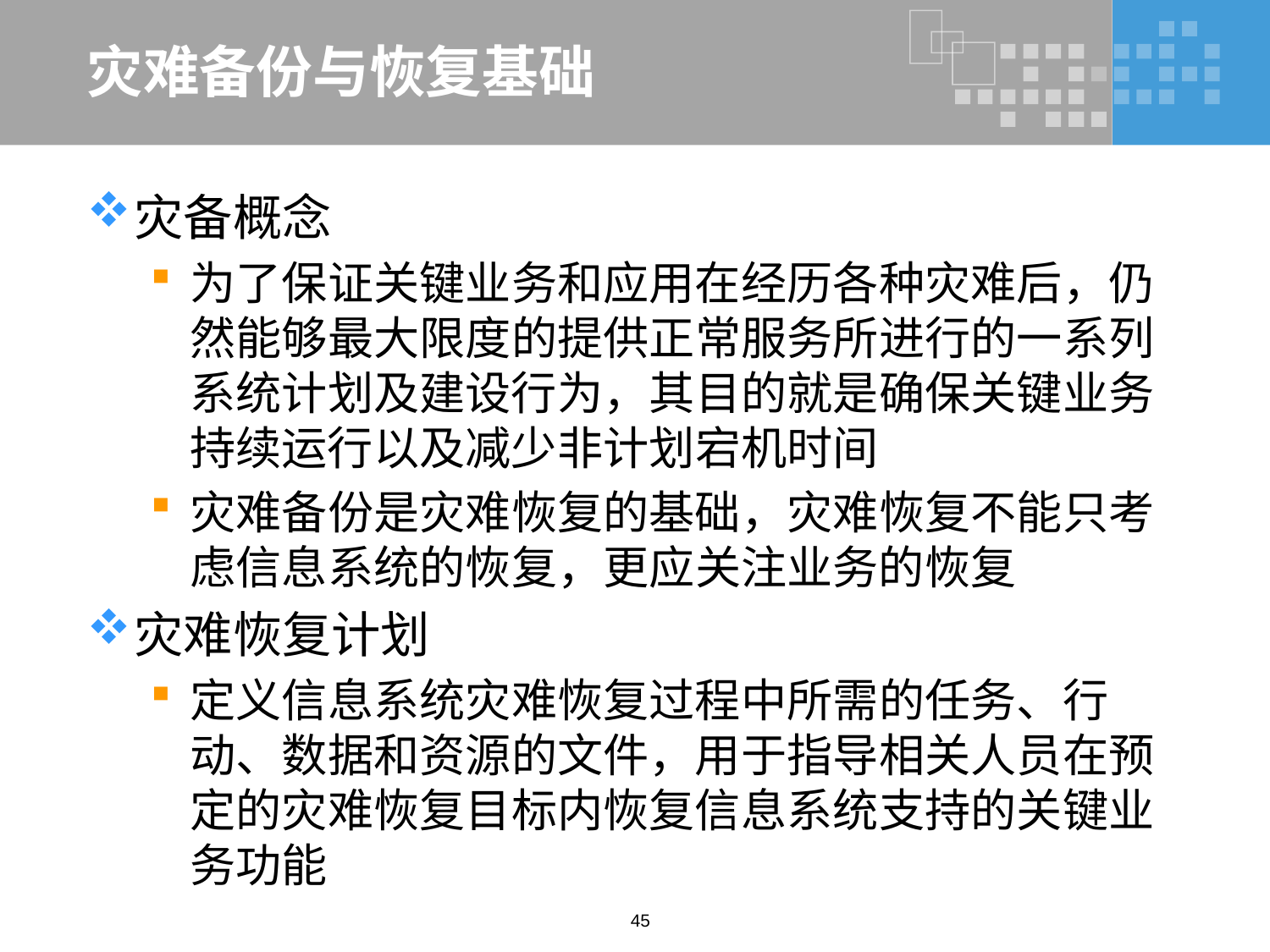

# 灾难备份与恢复基础
灾备概念
为了保证关键业务和应用在经历各种灾难后，仍然能够最大限度的提供正常服务所进行的一系列系统计划及建设行为，其目的就是确保关键业务持续运行以及减少非计划宕机时间
灾难备份是灾难恢复的基础，灾难恢复不能只考虑信息系统的恢复，更应关注业务的恢复
灾难恢复计划
定义信息系统灾难恢复过程中所需的任务、行动、数据和资源的文件，用于指导相关人员在预定的灾难恢复目标内恢复信息系统支持的关键业务功能

45